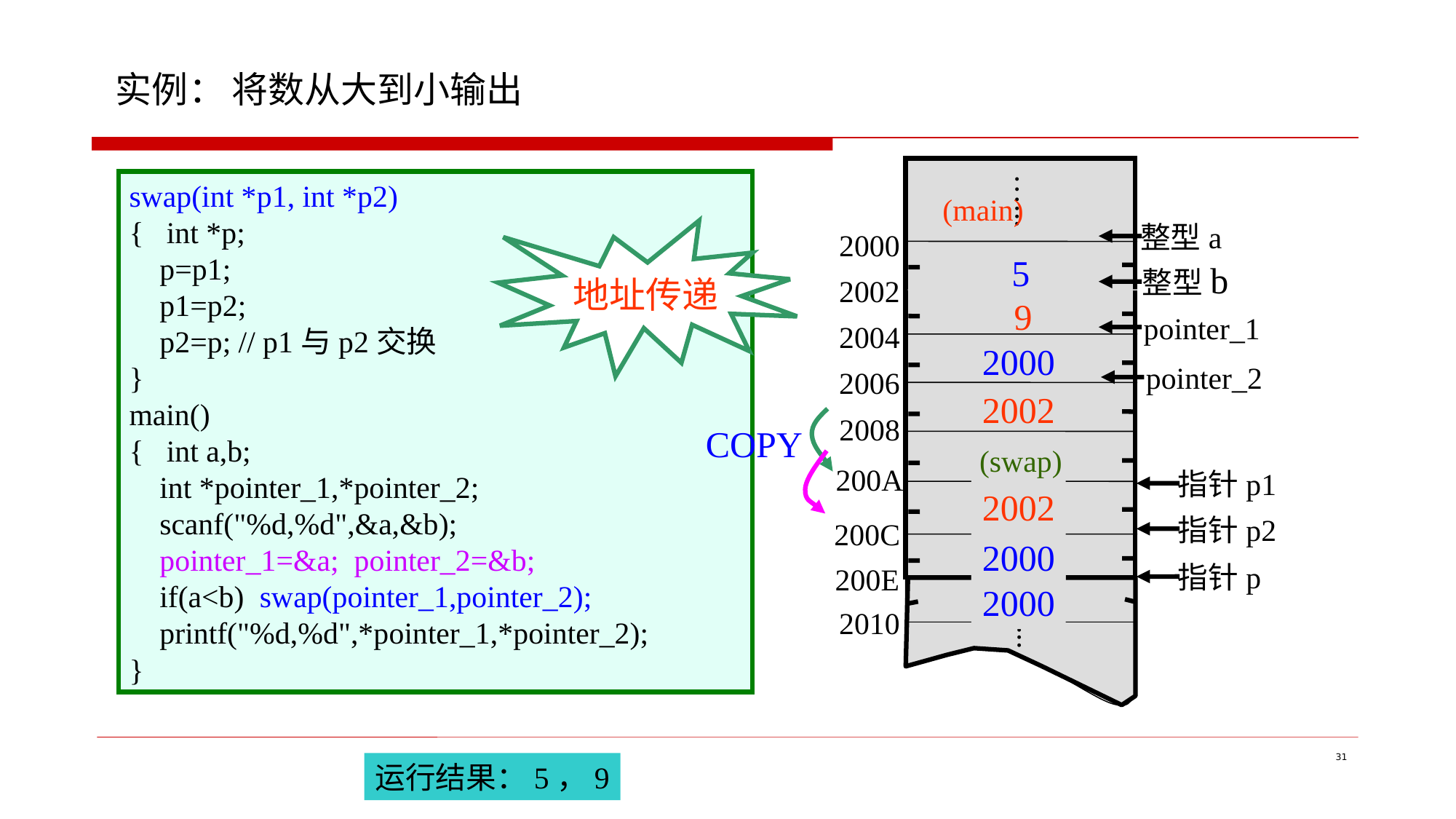

实例： 将数从大到小输出

…...
2000

2002

2004

2006

2008

200A

200C

200E

2010

...
swap(int *p1, int *p2)
{   int *p;
    p=p1;
    p1=p2;
    p2=p; // p1与p2交换
}
main()
{   int a,b;
    int *pointer_1,*pointer_2;
    scanf("%d,%d",&a,&b);
    pointer_1=&a;  pointer_2=&b;
    if(a<b)  swap(pointer_1,pointer_2);
    printf("%d,%d",*pointer_1,*pointer_2);
}
(main)
整型a

  整型b

pointer_1

pointer_2

地址传递
5
9
2000
2002

2000
COPY
(swap)
指针p1

指针p2

指针p

****

2002
2002
2000
2000
31
运行结果：5，9